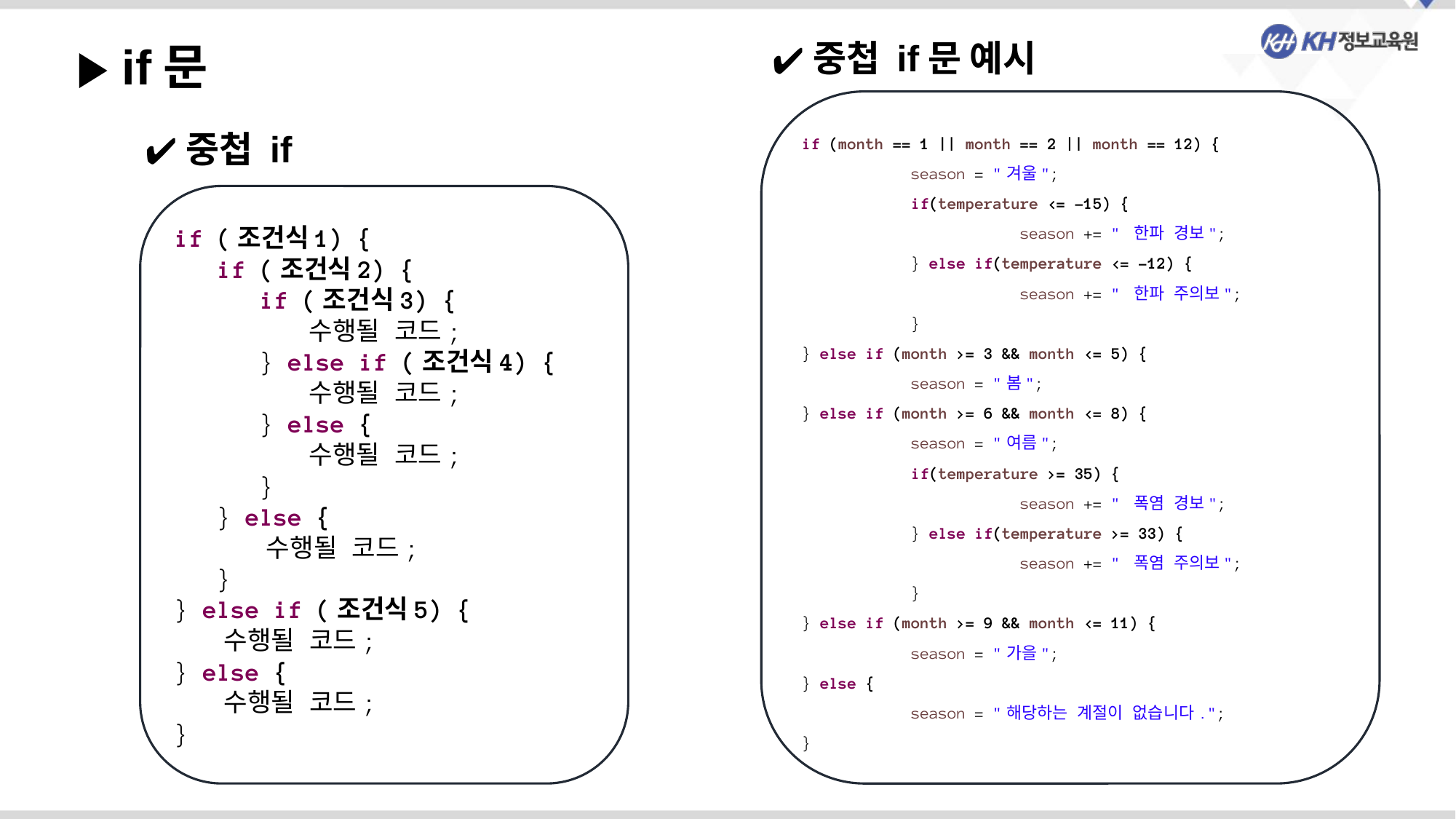

중첩 if문 예시
▶ if문
if (month == 1 || month == 2 || month == 12) {
	season = "겨울";
	if(temperature <= -15) {
		season += " 한파 경보";
	} else if(temperature <= -12) {
		season += " 한파 주의보";
	}
} else if (month >= 3 && month <= 5) {
	season = "봄";
} else if (month >= 6 && month <= 8) {
	season = "여름";
	if(temperature >= 35) {
		season += " 폭염 경보";
	} else if(temperature >= 33) {
		season += " 폭염 주의보";
	}
} else if (month >= 9 && month <= 11) {
	season = "가을";
} else {
	season = "해당하는 계절이 없습니다.";
}
중첩 if
if (조건식1) {
   if (조건식2) {
      if (조건식3) {
         수행될 코드;
      } else if (조건식4) {
         수행될 코드;
      } else {
         수행될 코드;
      }
   } else {
      수행될 코드;
   }
} else if (조건식5) {
   수행될 코드;
} else {
   수행될 코드;
}